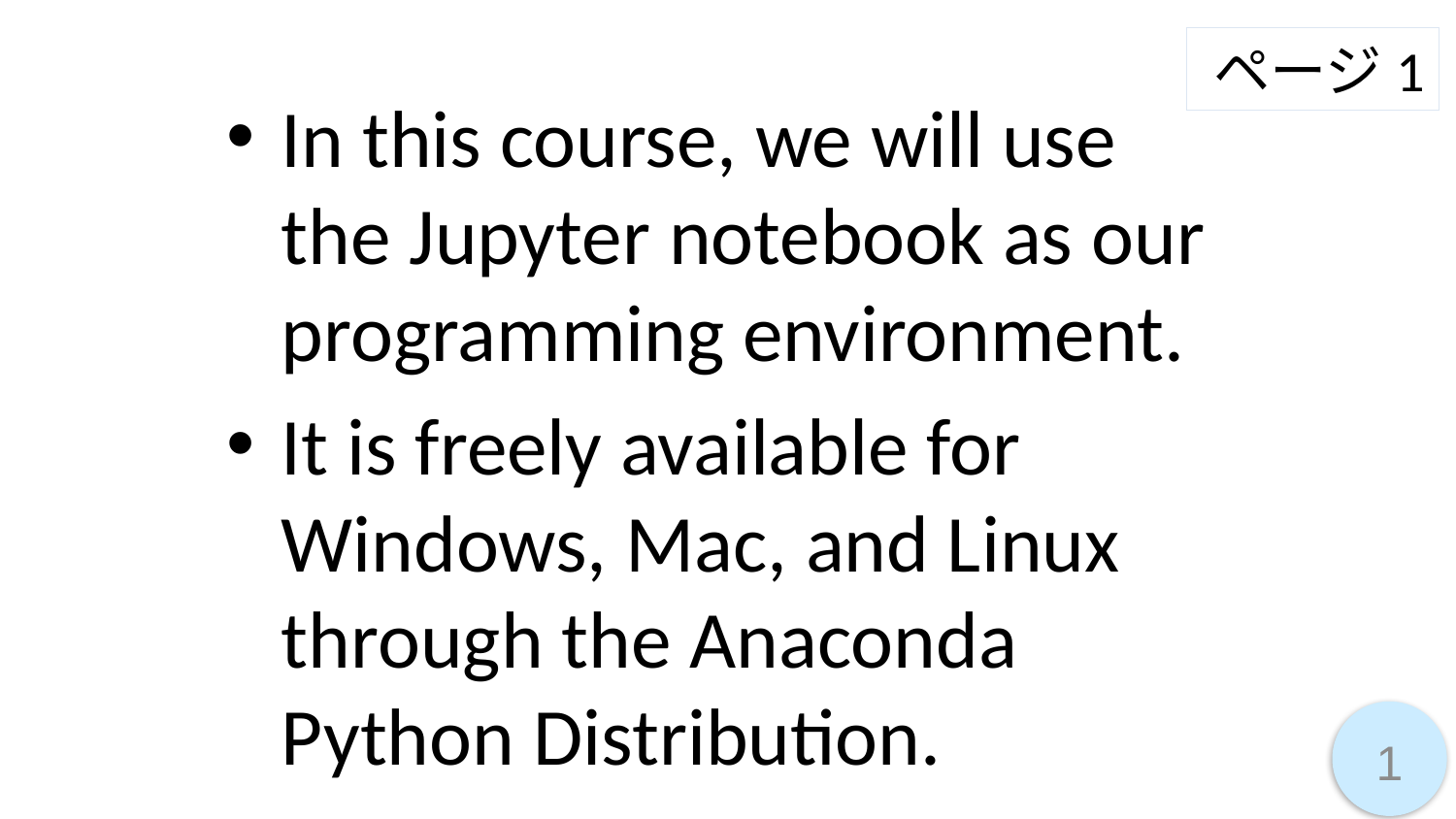

ページ1
In this course, we will use the Jupyter notebook as our programming environment.
It is freely available for Windows, Mac, and Linux through the Anaconda Python Distribution.
1